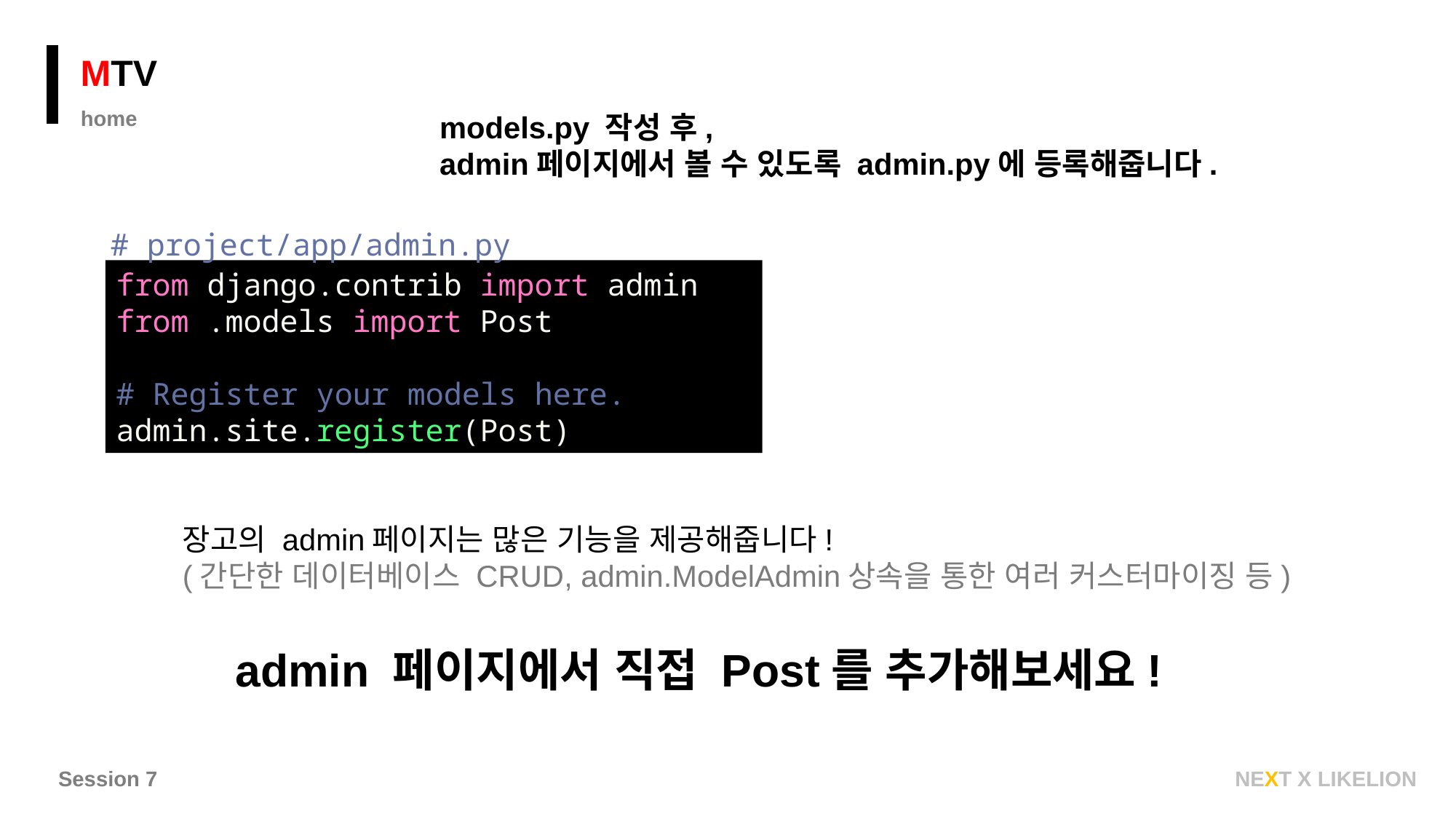

MTV

home
models.py 작성 후,
admin페이지에서 볼 수 있도록 admin.py에 등록해줍니다.
# project/app/admin.py
from django.contrib import admin
from .models import Post

# Register your models here.
admin.site.register(Post)
장고의 admin페이지는 많은 기능을 제공해줍니다!
(간단한 데이터베이스 CRUD, admin.ModelAdmin상속을 통한 여러 커스터마이징 등)
admin 페이지에서 직접 Post를 추가해보세요!
Session 7
NEXT X LIKELION